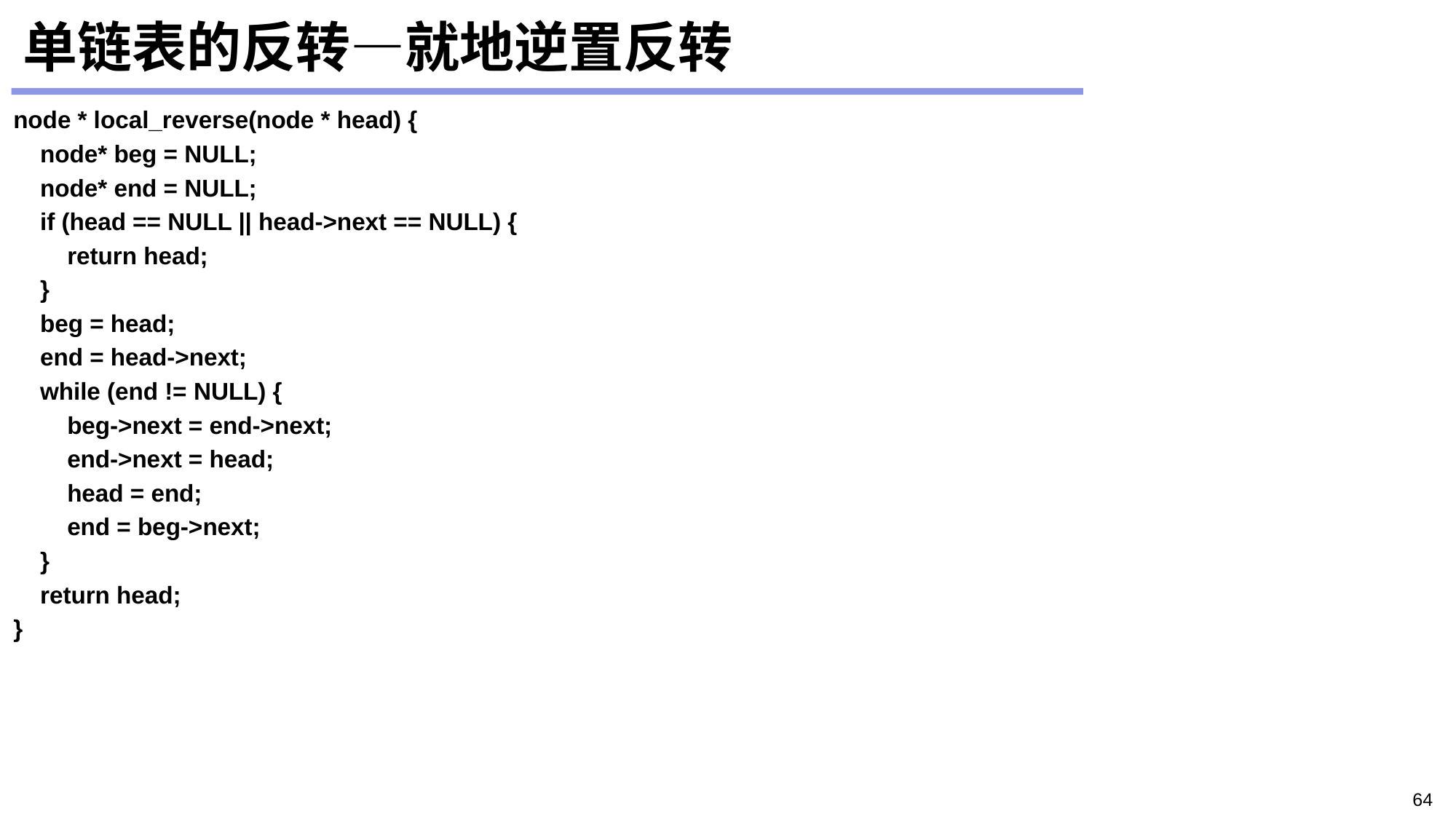

# 单链表的反转—就地逆置反转
node * local_reverse(node * head) {
    node* beg = NULL;
    node* end = NULL;
    if (head == NULL || head->next == NULL) {
        return head;
    }
    beg = head;
    end = head->next;
    while (end != NULL) {
        beg->next = end->next;
        end->next = head;
        head = end;
        end = beg->next;
    }
    return head;
}
64